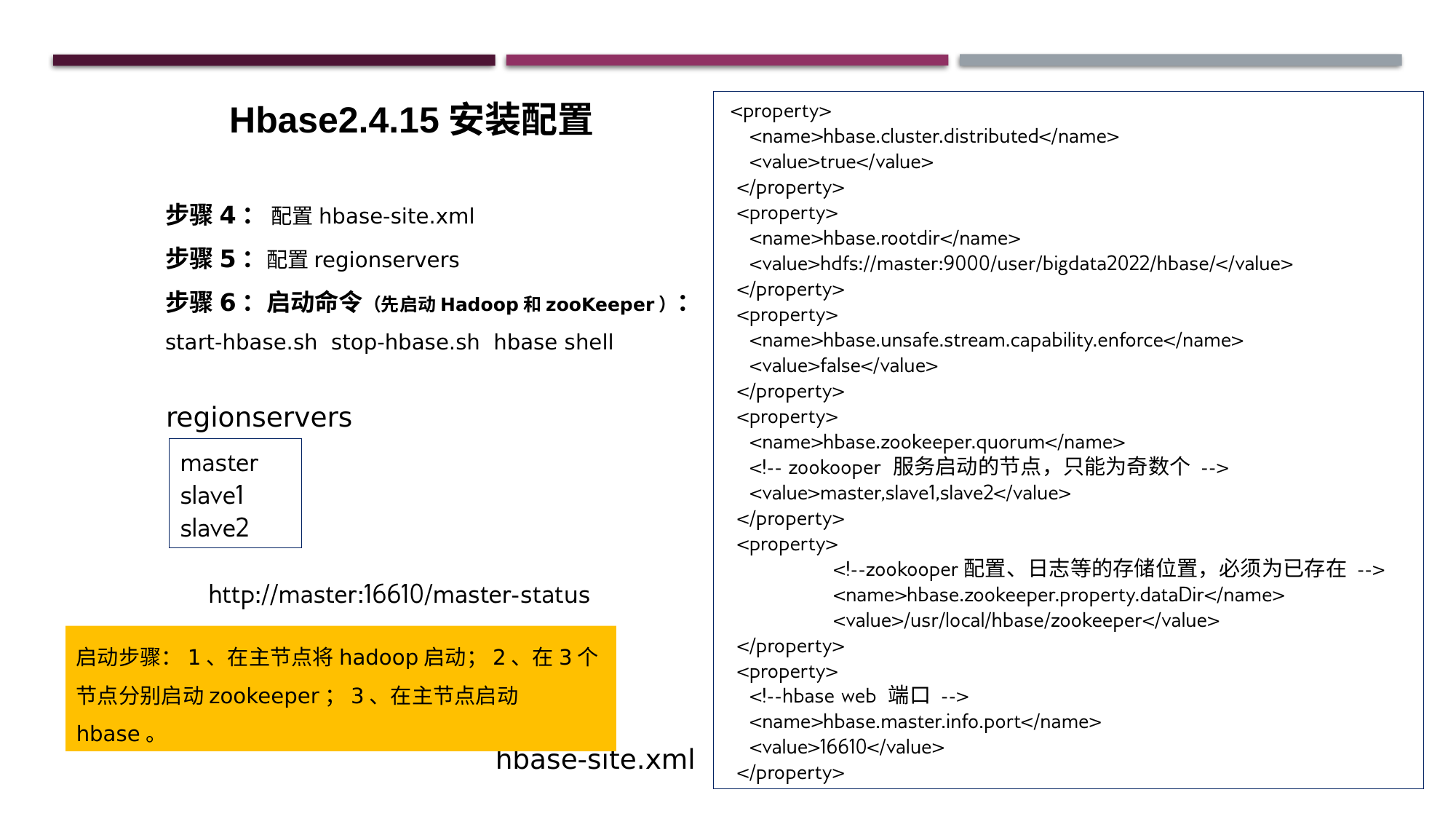

Hbase2.4.15安装配置
 <property>
    <name>hbase.cluster.distributed</name>
    <value>true</value>
  </property>
  <property>
    <name>hbase.rootdir</name>
    <value>hdfs://master:9000/user/bigdata2022/hbase/</value>
  </property>
  <property>
    <name>hbase.unsafe.stream.capability.enforce</name>
    <value>false</value>
  </property>
  <property>
    <name>hbase.zookeeper.quorum</name>
    <!-- zookooper 服务启动的节点，只能为奇数个 -->
    <value>master,slave1,slave2</value>
  </property>
  <property>
	<!--zookooper配置、日志等的存储位置，必须为已存在 -->
	<name>hbase.zookeeper.property.dataDir</name>
	<value>/usr/local/hbase/zookeeper</value>
  </property>
  <property>
    <!--hbase web 端口 -->
    <name>hbase.master.info.port</name>
    <value>16610</value>
  </property>
步骤4： 配置hbase-site.xml
步骤5：配置regionservers
步骤6：启动命令（先启动Hadoop和zooKeeper）：
start-hbase.sh  stop-hbase.sh  hbase shell
regionservers
master
slave1
slave2
http://master:16610/master-status
启动步骤：1、在主节点将hadoop启动；2、在3个节点分别启动zookeeper；3、在主节点启动hbase。
hbase-site.xml